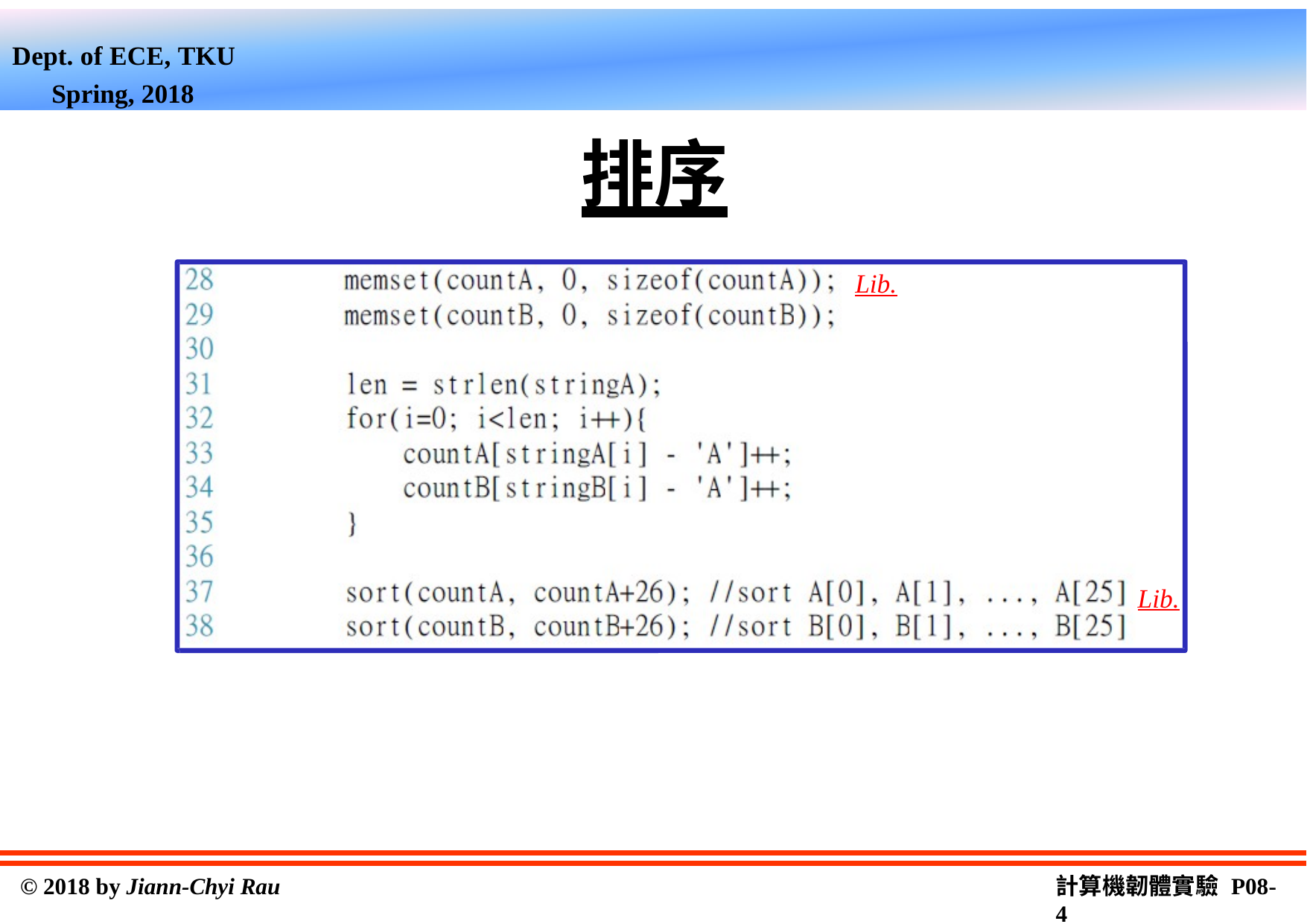

Dept. of ECE, TKU Spring, 2018
排序

Lib.
Lib.

計算機韌體實驗 P08-4
© 2018 by Jiann-Chyi Rau